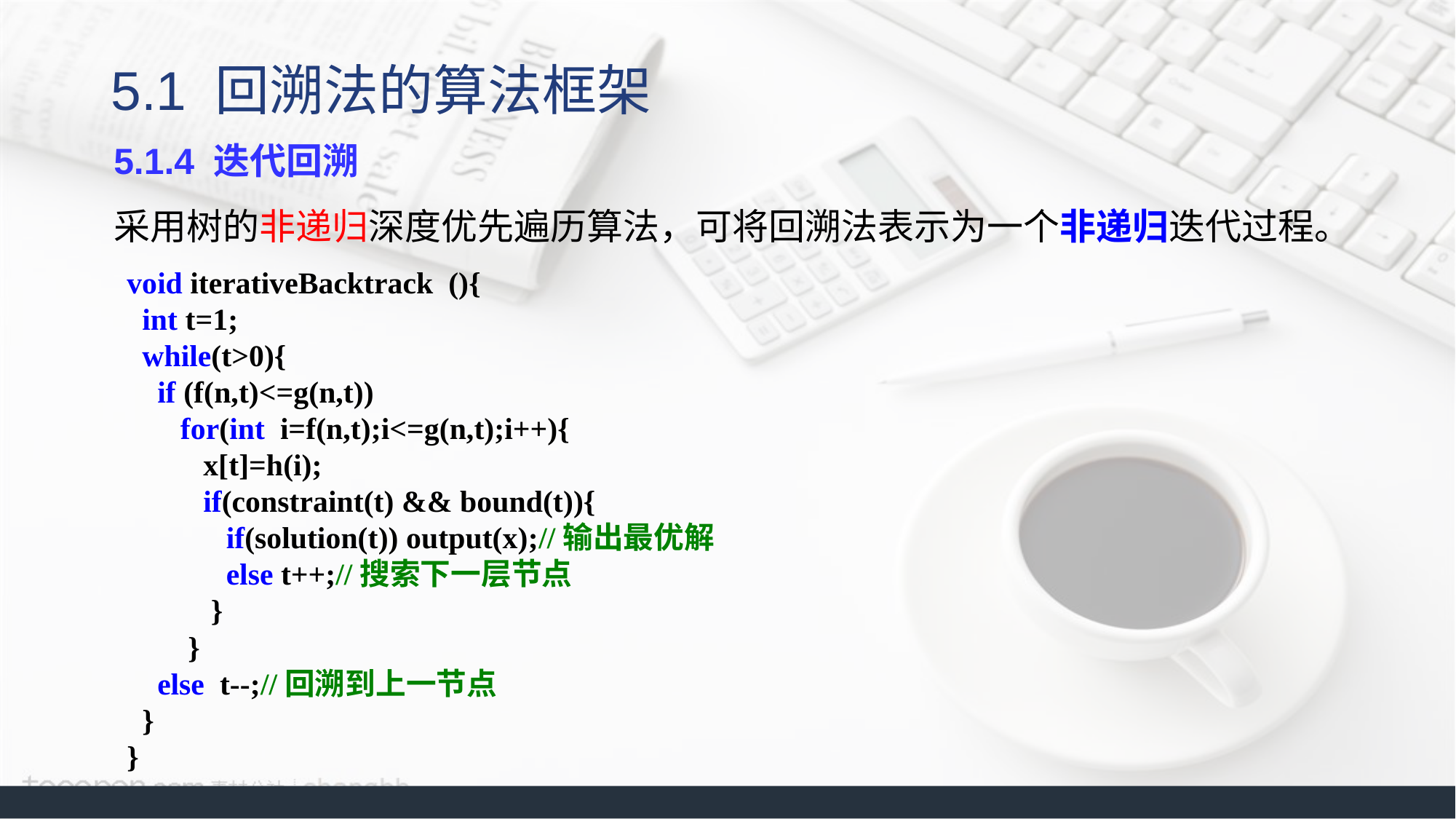

# 5.1 回溯法的算法框架
5.1.4 迭代回溯
采用树的非递归深度优先遍历算法，可将回溯法表示为一个非递归迭代过程。
void iterativeBacktrack  (){
  int t=1;
  while(t>0){
    if (f(n,t)<=g(n,t))
       for(int  i=f(n,t);i<=g(n,t);i++){
          x[t]=h(i);
          if(constraint(t) && bound(t)){
             if(solution(t)) output(x);//输出最优解
             else t++;//搜索下一层节点
           }
        }
    else  t--;//回溯到上一节点
  }
}